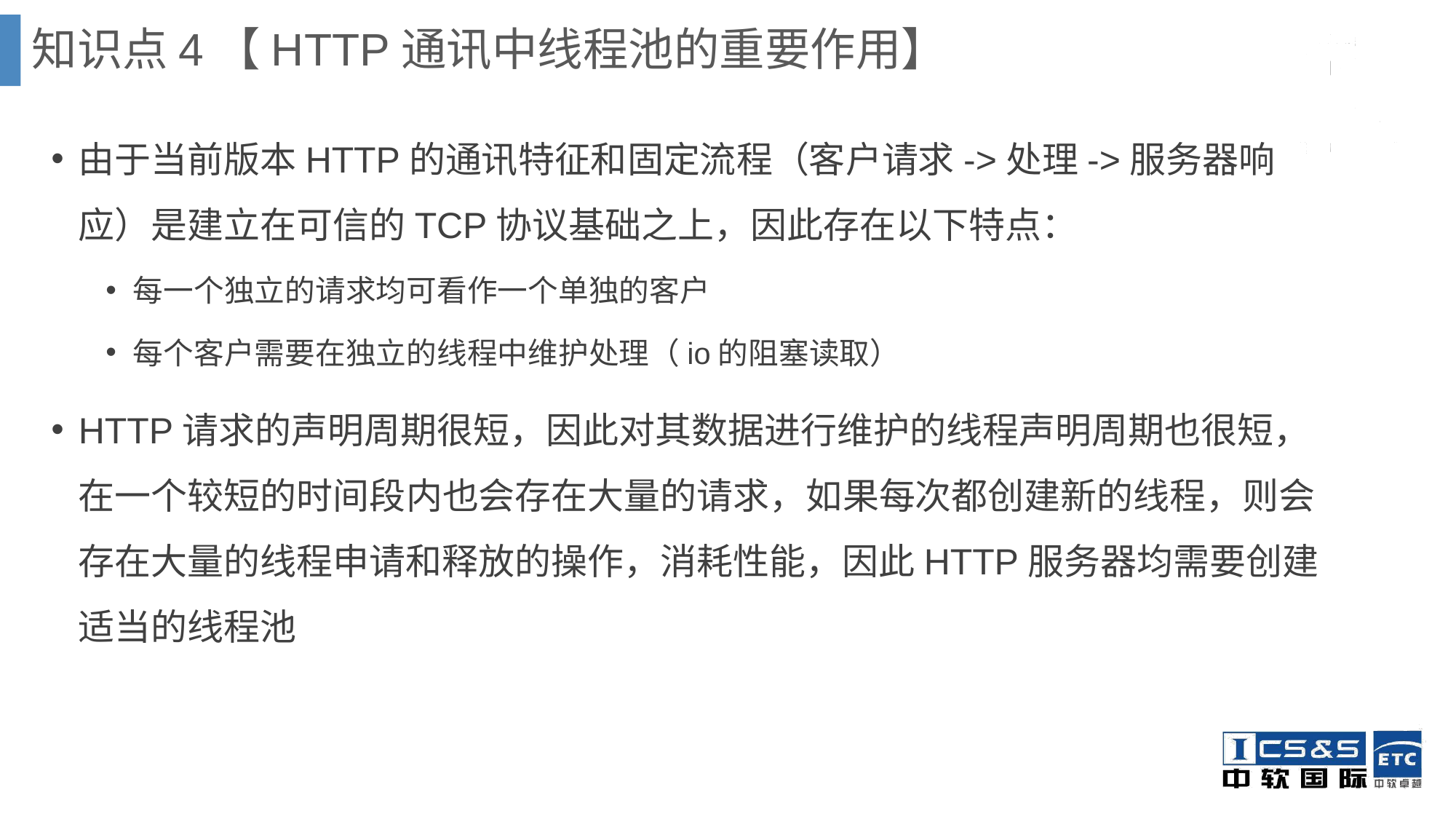

知识点4【HTTP通讯中线程池的重要作用】
由于当前版本HTTP的通讯特征和固定流程（客户请求->处理->服务器响应）是建立在可信的TCP协议基础之上，因此存在以下特点：
每一个独立的请求均可看作一个单独的客户
每个客户需要在独立的线程中维护处理（io的阻塞读取）
HTTP请求的声明周期很短，因此对其数据进行维护的线程声明周期也很短，在一个较短的时间段内也会存在大量的请求，如果每次都创建新的线程，则会存在大量的线程申请和释放的操作，消耗性能，因此HTTP服务器均需要创建适当的线程池